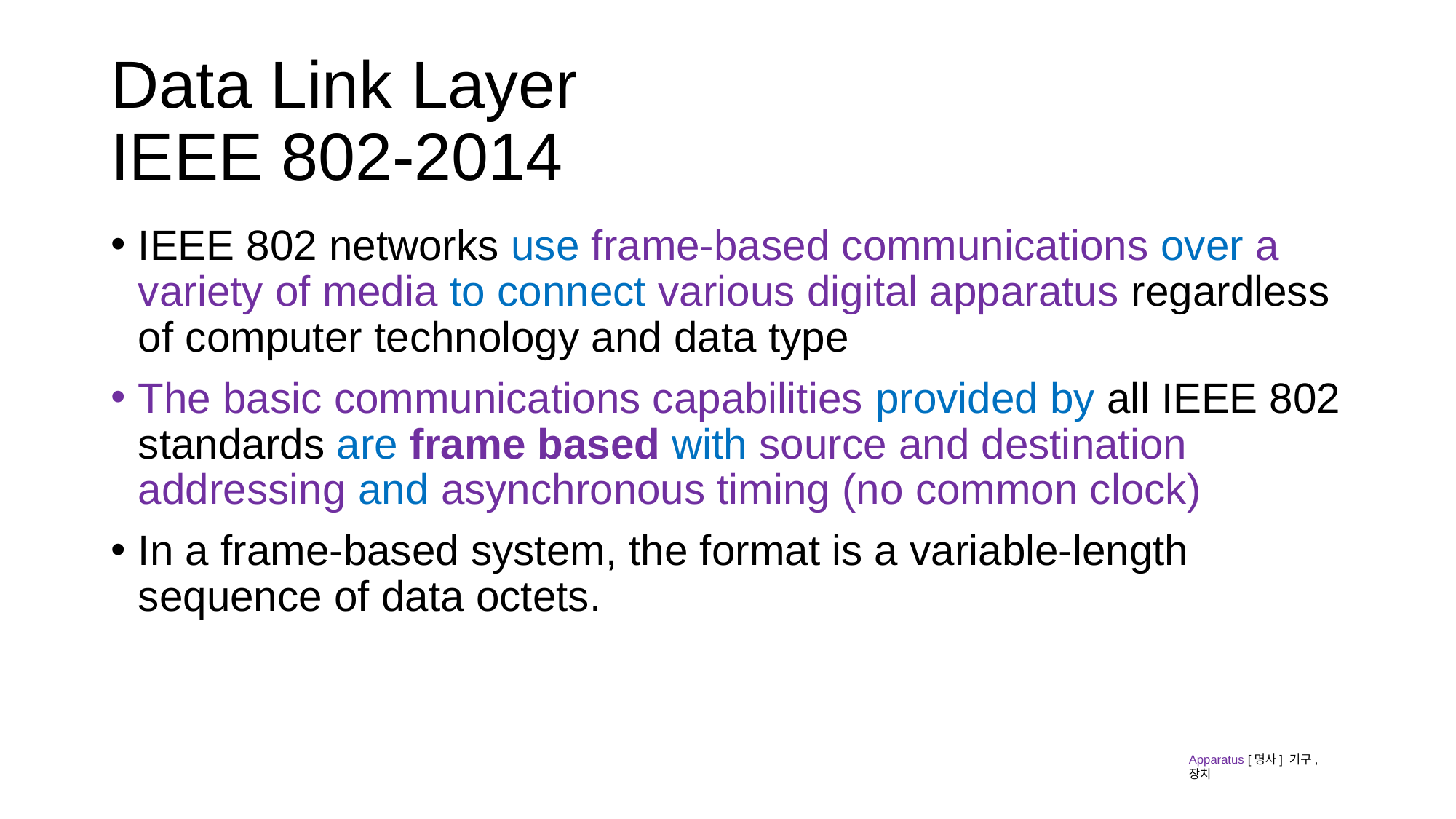

# Data Link Layer IEEE 802-2014
IEEE 802 networks use frame-based communications over a variety of media to connect various digital apparatus regardless of computer technology and data type
The basic communications capabilities provided by all IEEE 802 standards are frame based with source and destination addressing and asynchronous timing (no common clock)
In a frame-based system, the format is a variable-length sequence of data octets.

Apparatus [명사] 기구, 장치